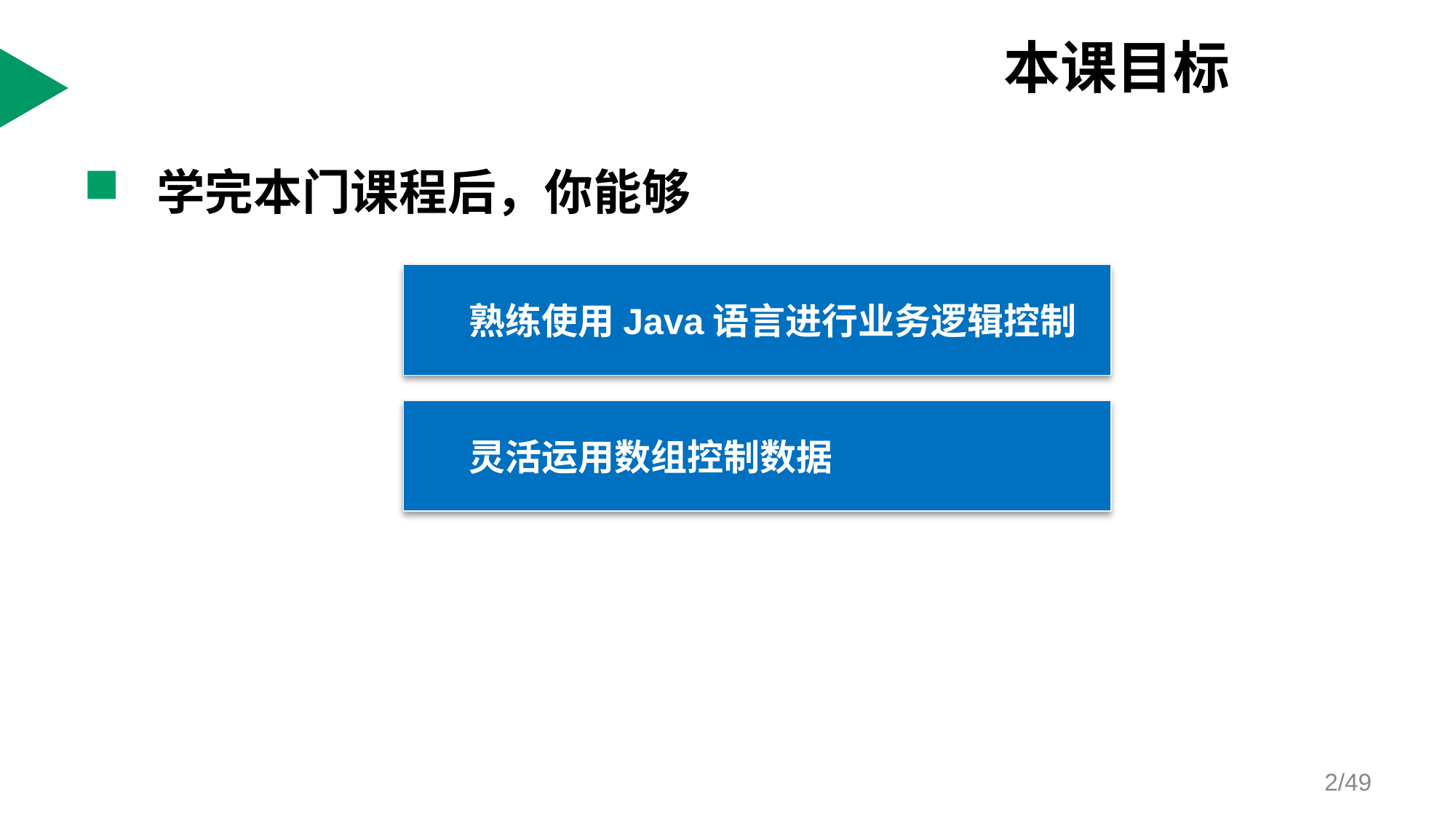

# 本课目标
学完本门课程后，你能够
熟练使用Java语言进行业务逻辑控制
灵活运用数组控制数据
2/49